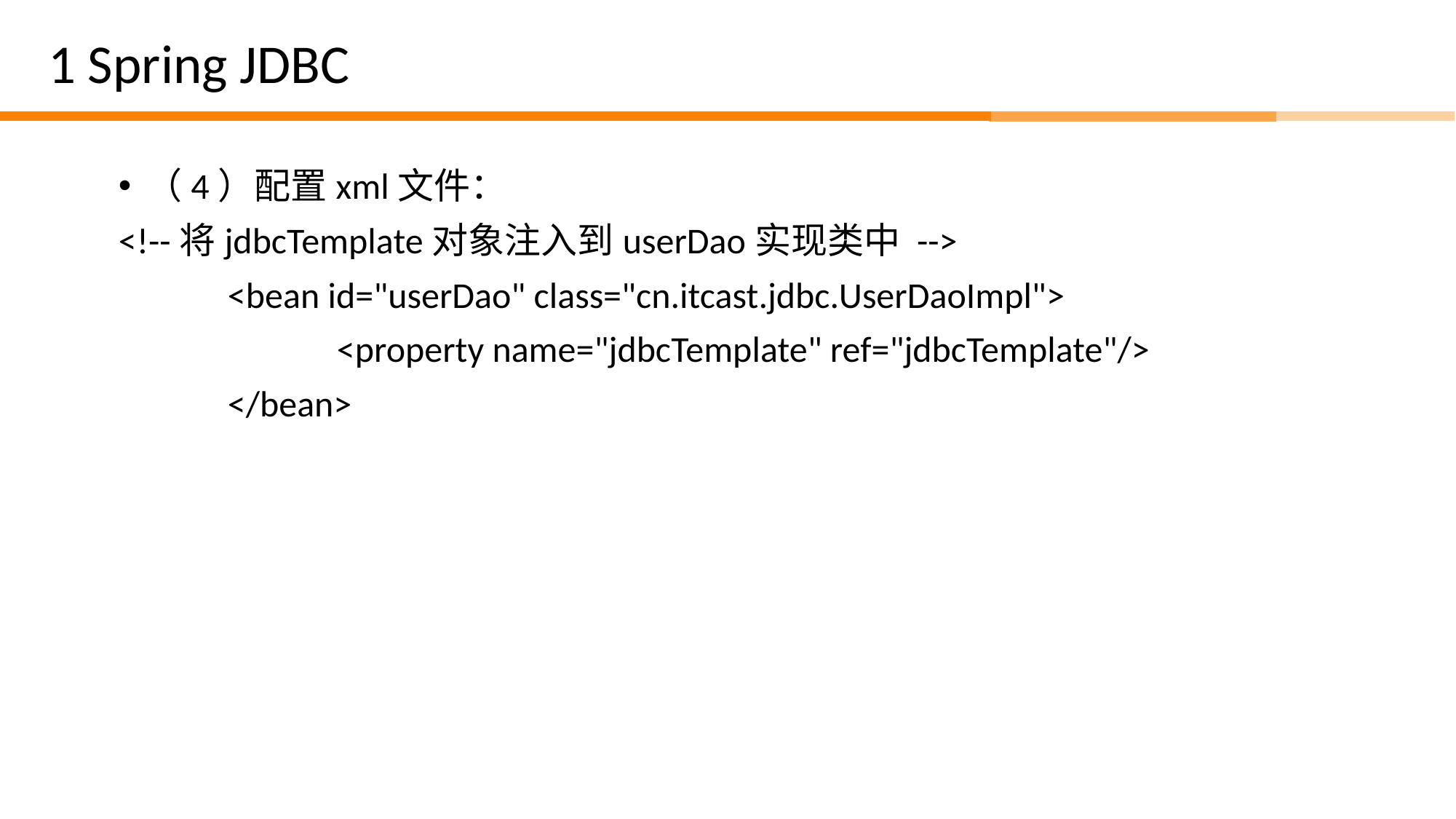

# 1 Spring JDBC
（4）配置xml文件：
<!--将jdbcTemplate对象注入到userDao实现类中 -->
	<bean id="userDao" class="cn.itcast.jdbc.UserDaoImpl">
		<property name="jdbcTemplate" ref="jdbcTemplate"/>
	</bean>